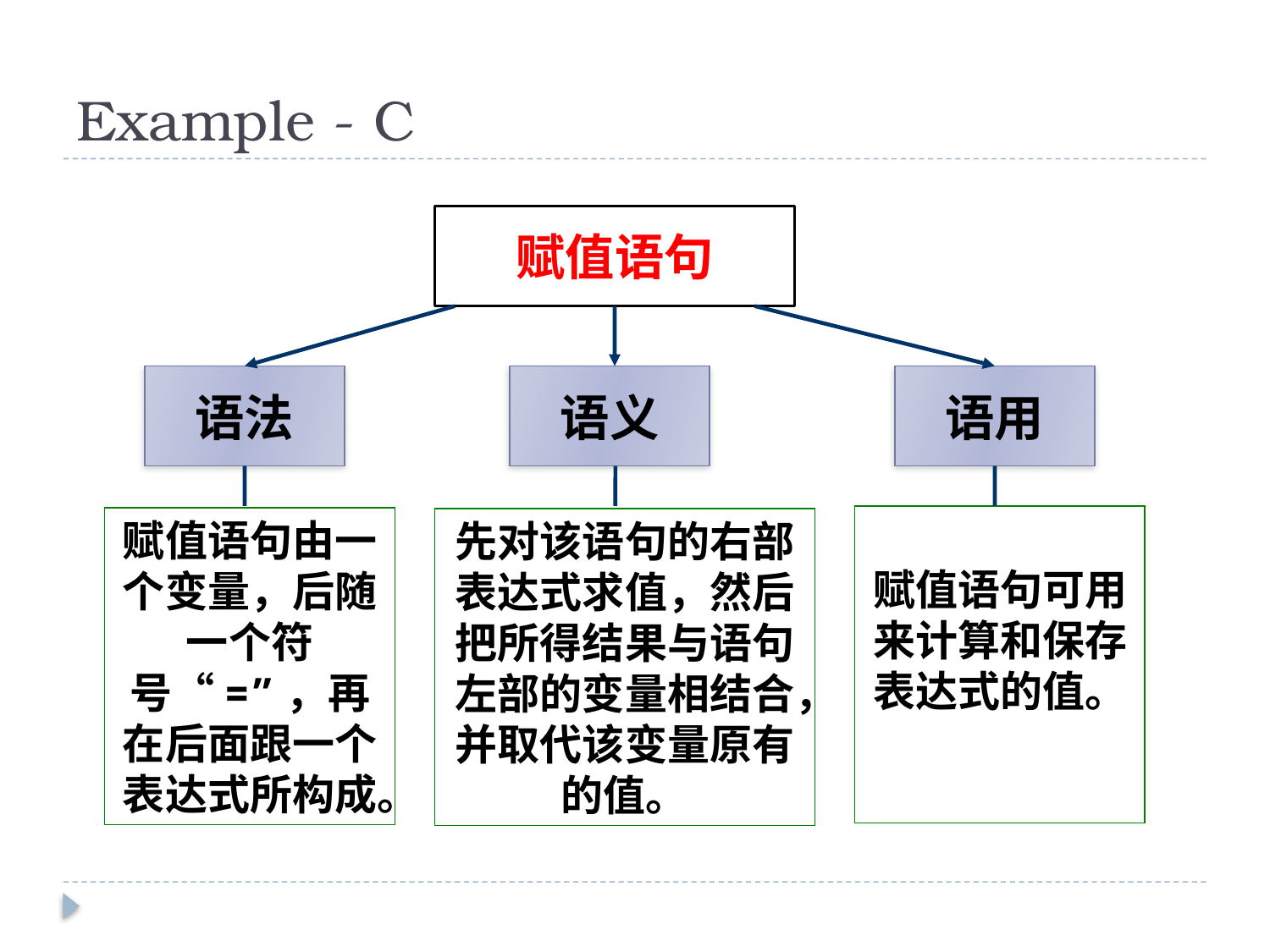

# Example - C
赋值语句

语法
语义
语用

赋值语句可用来计算和保存表达式的值。

赋值语句由一个变量，后随一个符号“=”，再在后面跟一个表达式所构成。
先对该语句的右部表达式求值，然后把所得结果与语句左部的变量相结合，并取代该变量原有的值。
6